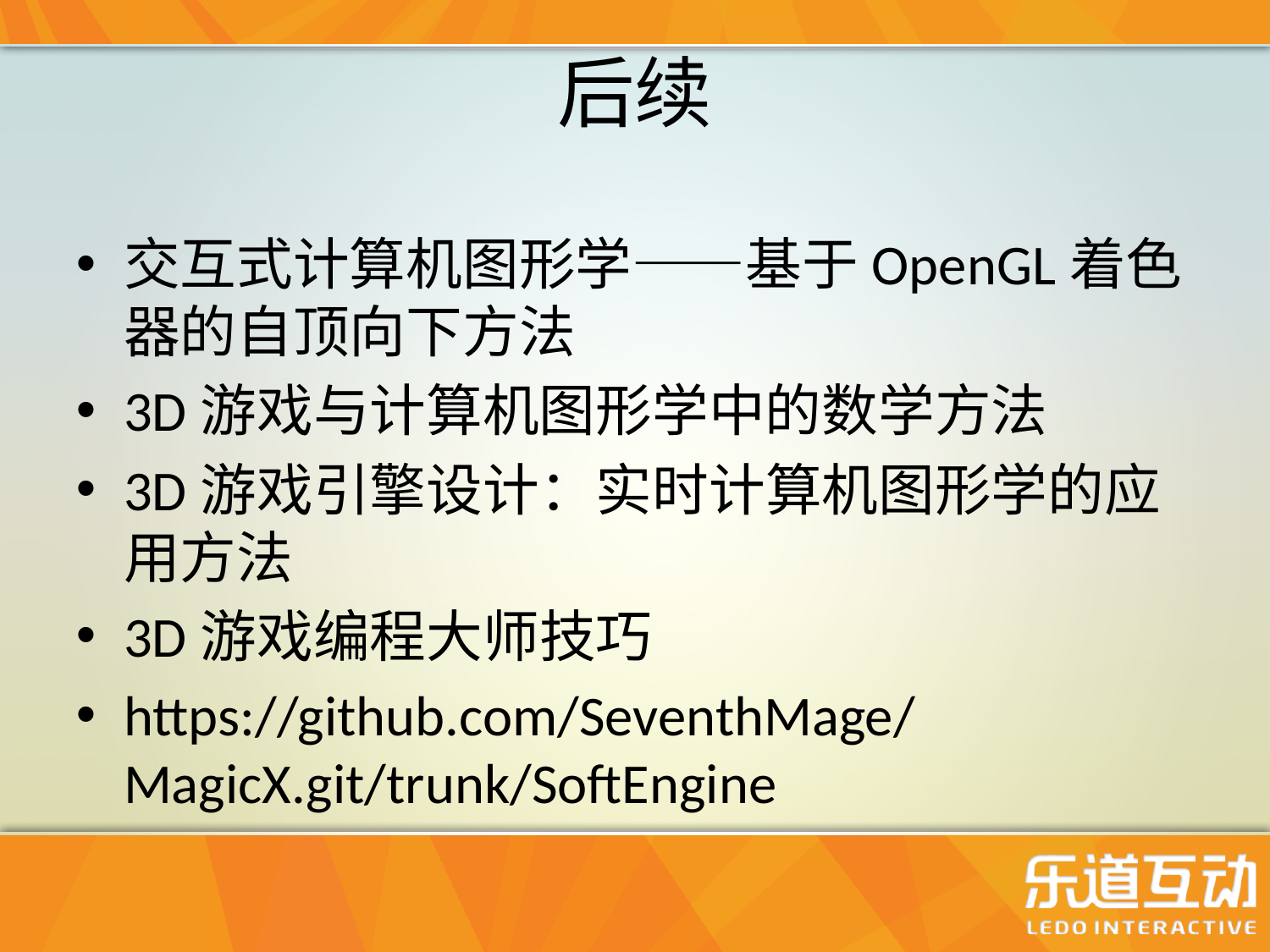

# 后续
交互式计算机图形学——基于OpenGL着色器的自顶向下方法
3D游戏与计算机图形学中的数学方法
3D游戏引擎设计：实时计算机图形学的应用方法
3D游戏编程大师技巧
https://github.com/SeventhMage/MagicX.git/trunk/SoftEngine